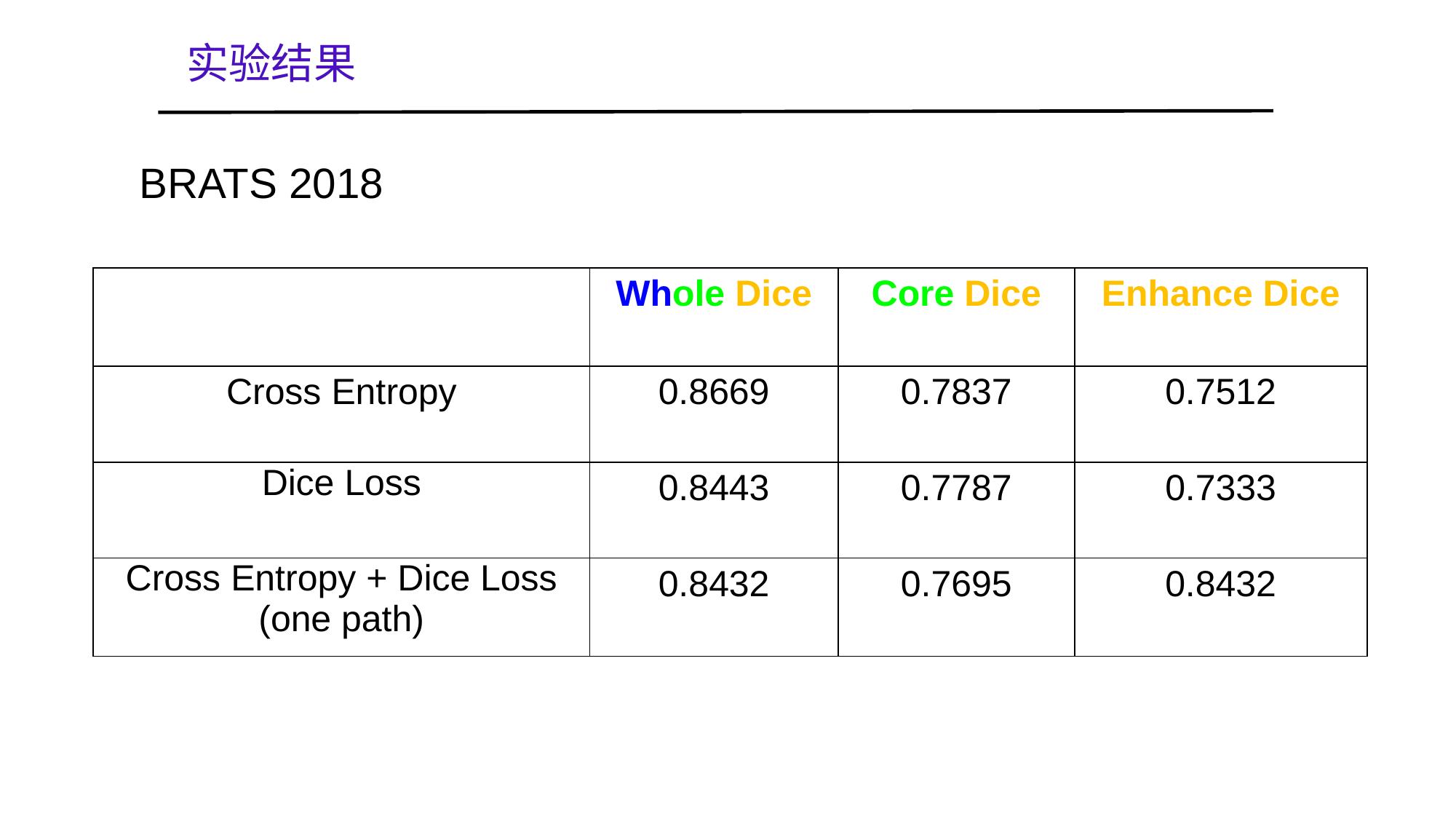

实验结果
BRATS 2018
|  | Whole Dice | Core Dice | Enhance Dice |
| --- | --- | --- | --- |
| Cross Entropy | 0.8669 | 0.7837 | 0.7512 |
| Dice Loss | 0.8443 | 0.7787 | 0.7333 |
| Cross Entropy + Dice Loss (one path) | 0.8432 | 0.7695 | 0.8432 |